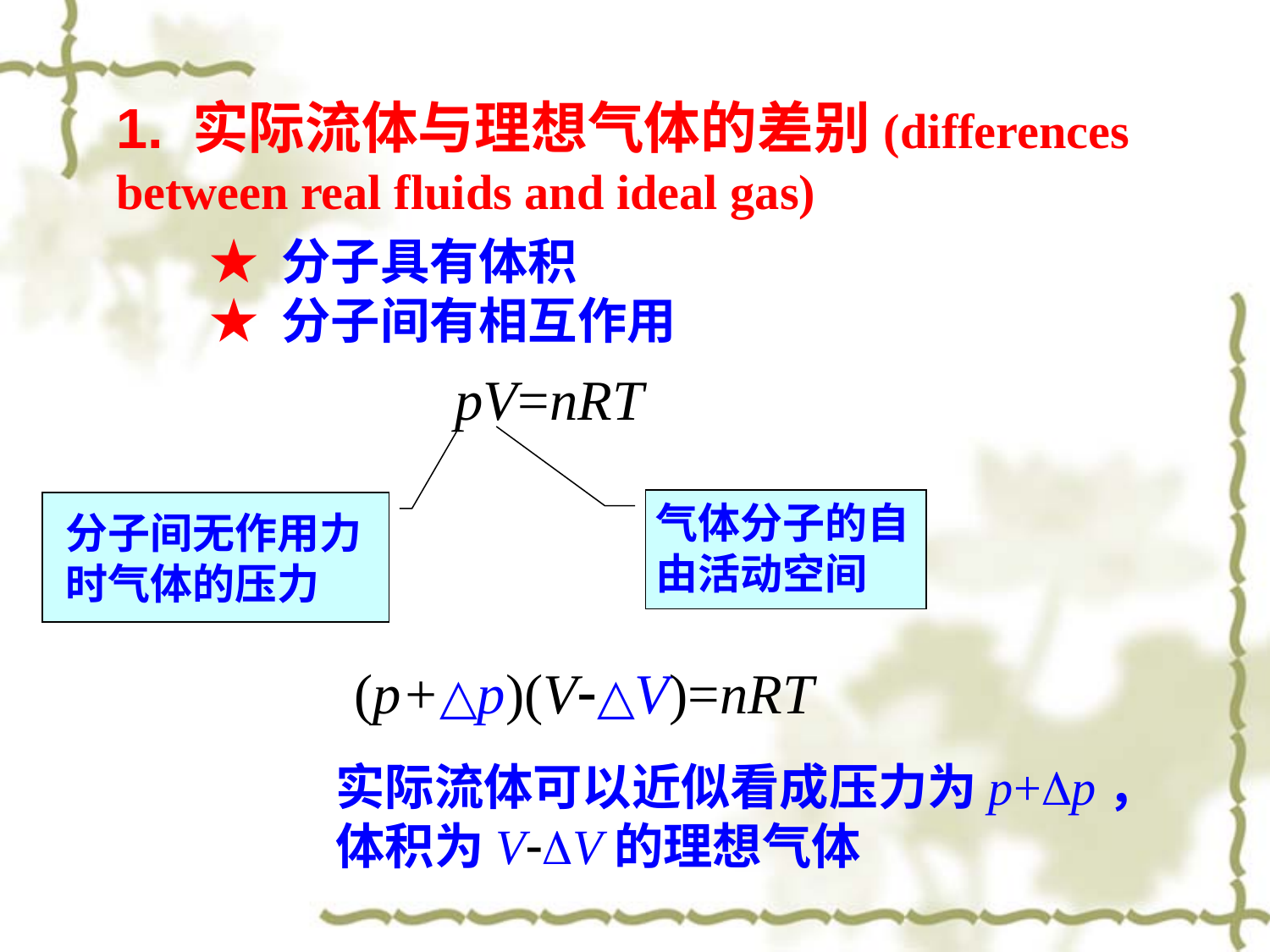

1. 实际流体与理想气体的差别(differences between real fluids and ideal gas)
★ 分子具有体积
★ 分子间有相互作用
pV=nRT
气体分子的自由活动空间

分子间无作用力时气体的压力
(p+△p)(V−△V)=nRT
实际流体可以近似看成压力为p+Δp，体积为V−ΔV的理想气体